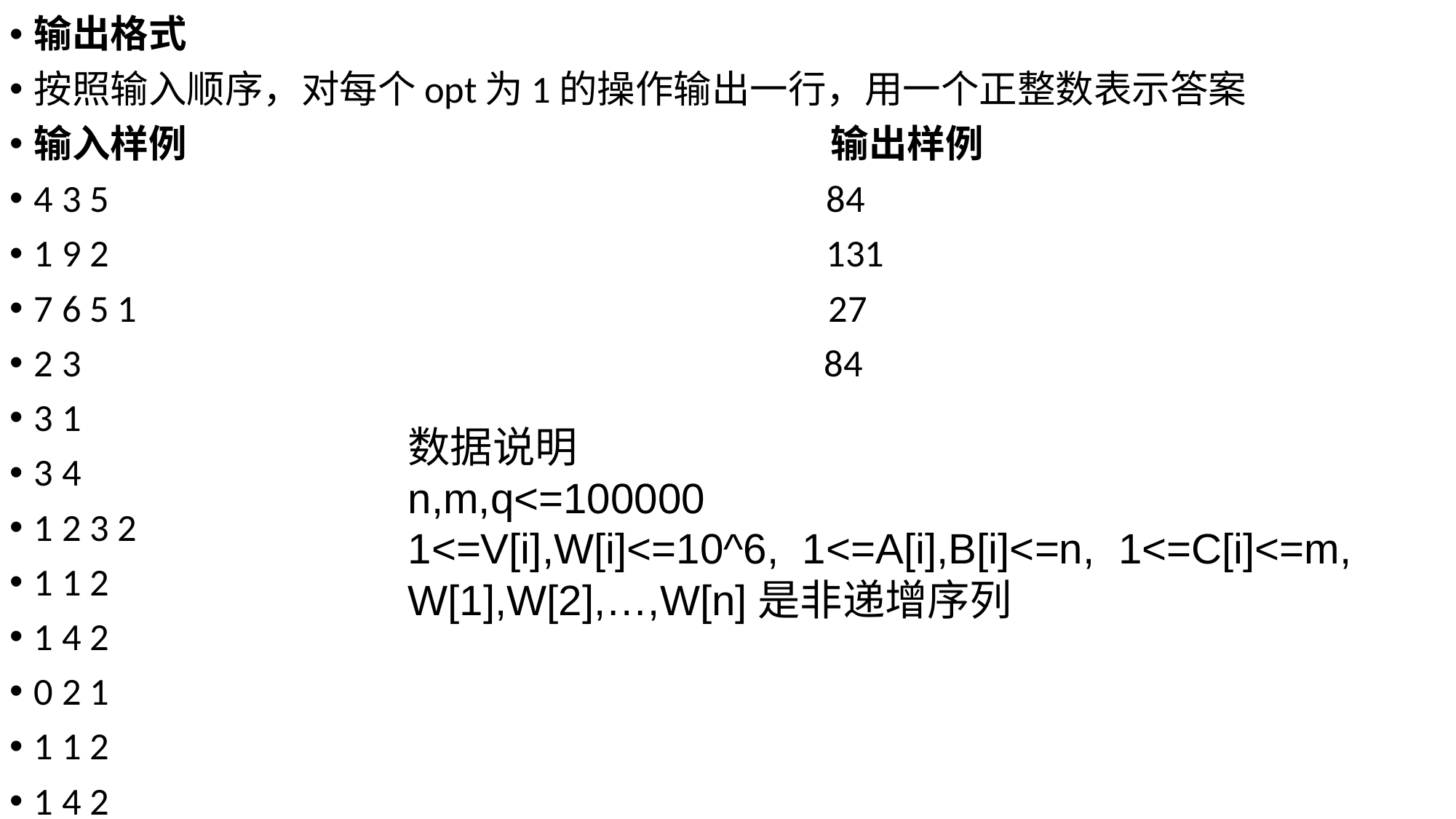

输出格式
按照输入顺序，对每个opt为1的操作输出一行，用一个正整数表示答案
输入样例                                                                          输出样例
4 3 5                                                                                    84
1 9 2                                                                                    131
7 6 5 1                                                                                 27
2 3                                                                                       84
3 1
3 4
1 2 3 2
1 1 2
1 4 2
0 2 1
1 1 2
1 4 2
数据说明
n,m,q<=100000
1<=V[i],W[i]<=10^6,  1<=A[i],B[i]<=n,  1<=C[i]<=m,  W[1],W[2],…,W[n]是非递增序列